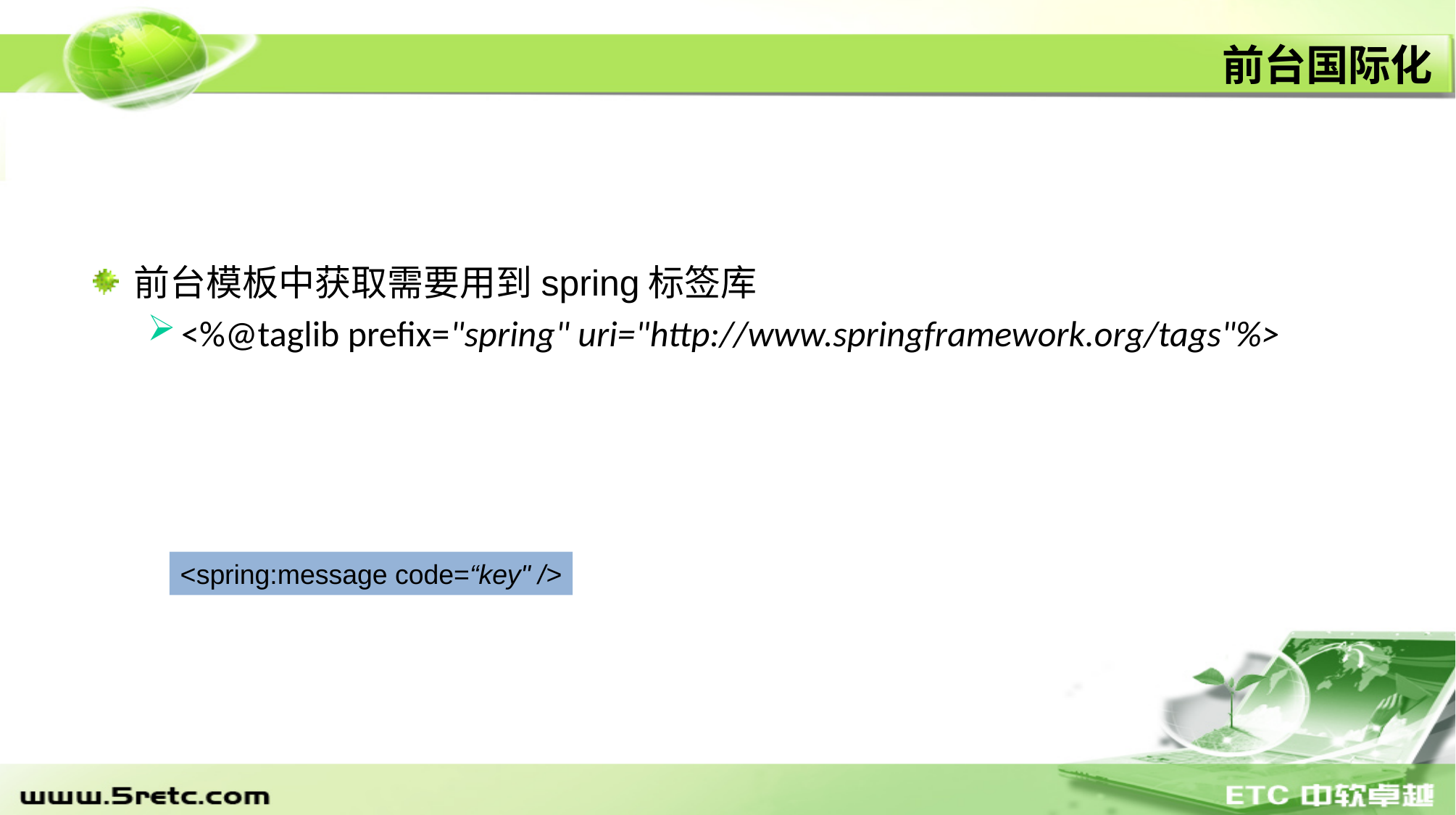

# 前台国际化

前台模板中获取需要用到spring标签库
<%@taglib prefix="spring" uri="http://www.springframework.org/tags"%>

<spring:message code=“key" />